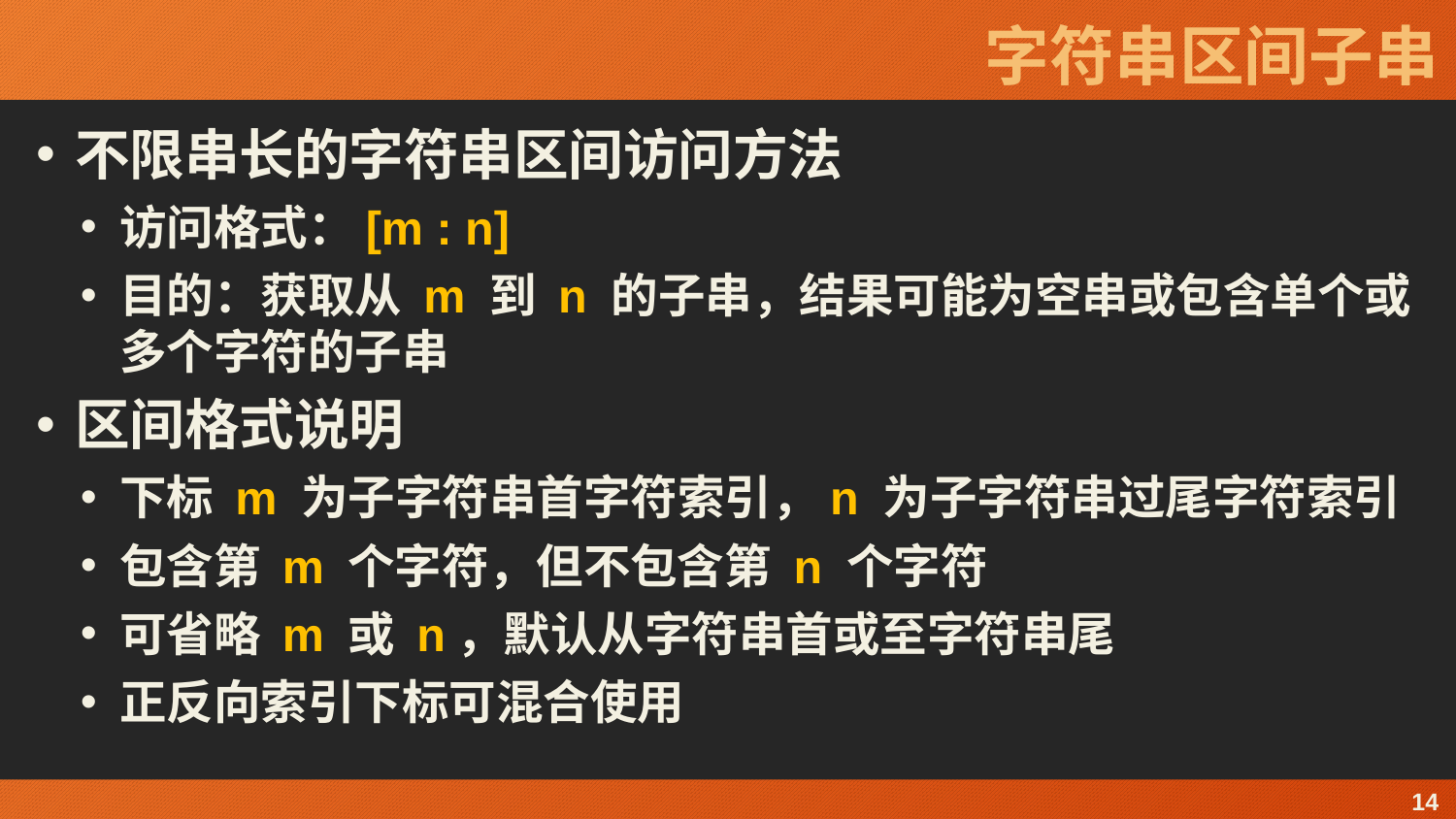

# 字符串区间子串
不限串长的字符串区间访问方法
访问格式：[m : n]
目的：获取从 m 到 n 的子串，结果可能为空串或包含单个或多个字符的子串
区间格式说明
下标 m 为子字符串首字符索引，n 为子字符串过尾字符索引
包含第 m 个字符，但不包含第 n 个字符
可省略 m 或 n，默认从字符串首或至字符串尾
正反向索引下标可混合使用
14